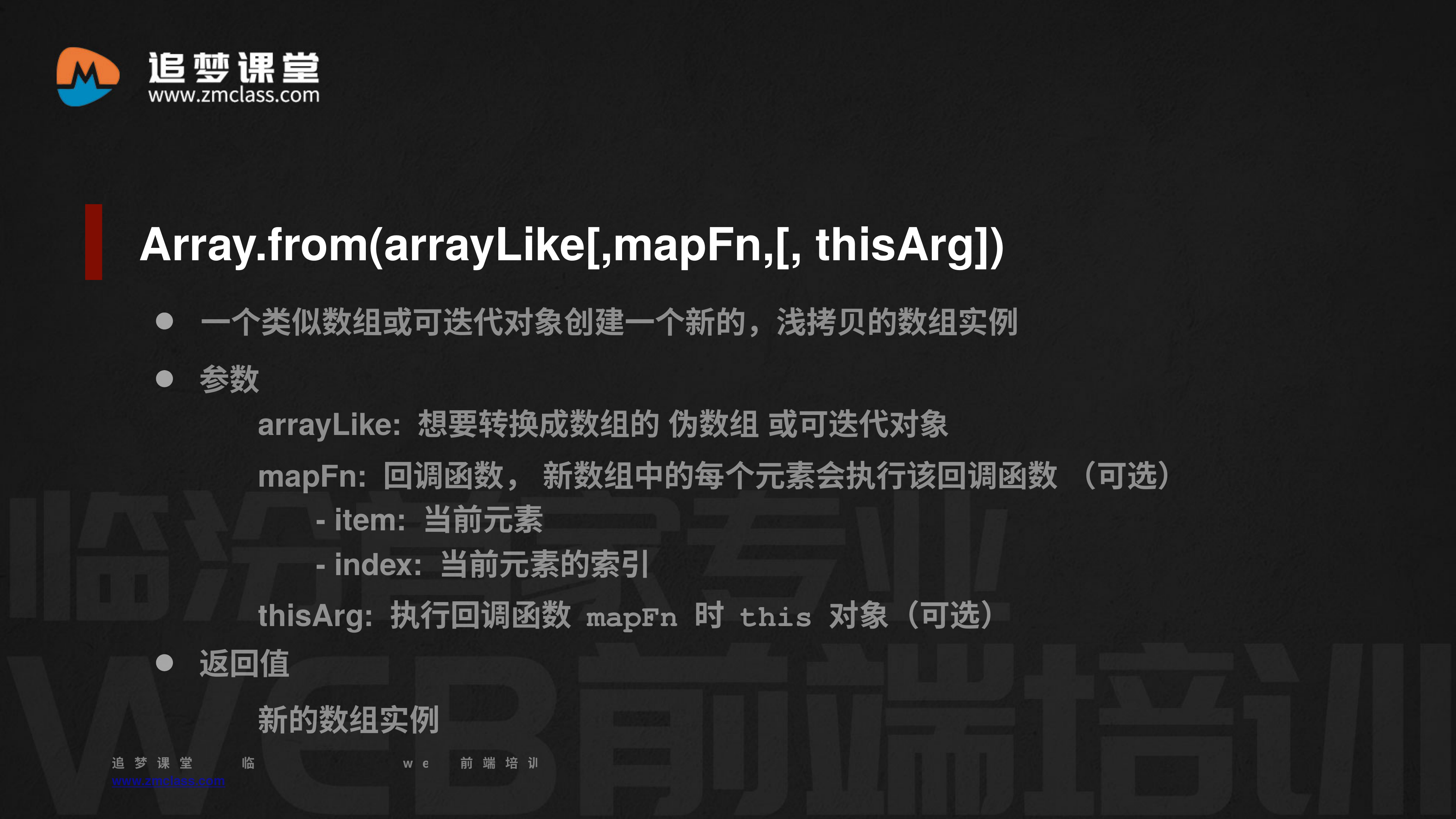

Array.from(arrayLike[,mapFn,[, thisArg])
一个类似数组或可迭代对象创建一个新的，浅拷贝的数组实例

参数

arrayLike: 想要转换成数组的 伪数组 或可迭代对象
mapFn: 回调函数， 新数组中的每个元素会执行该回调函数 （可选）
- item: 当前元素
- index: 当前元素的索引
thisArg: 执行回调函数 mapFn 时 this 对象（可选）
返回值

新的数组实例
追梦课堂   临汾首家专业的web前端培训机构                                                          www.zmclass.com
6